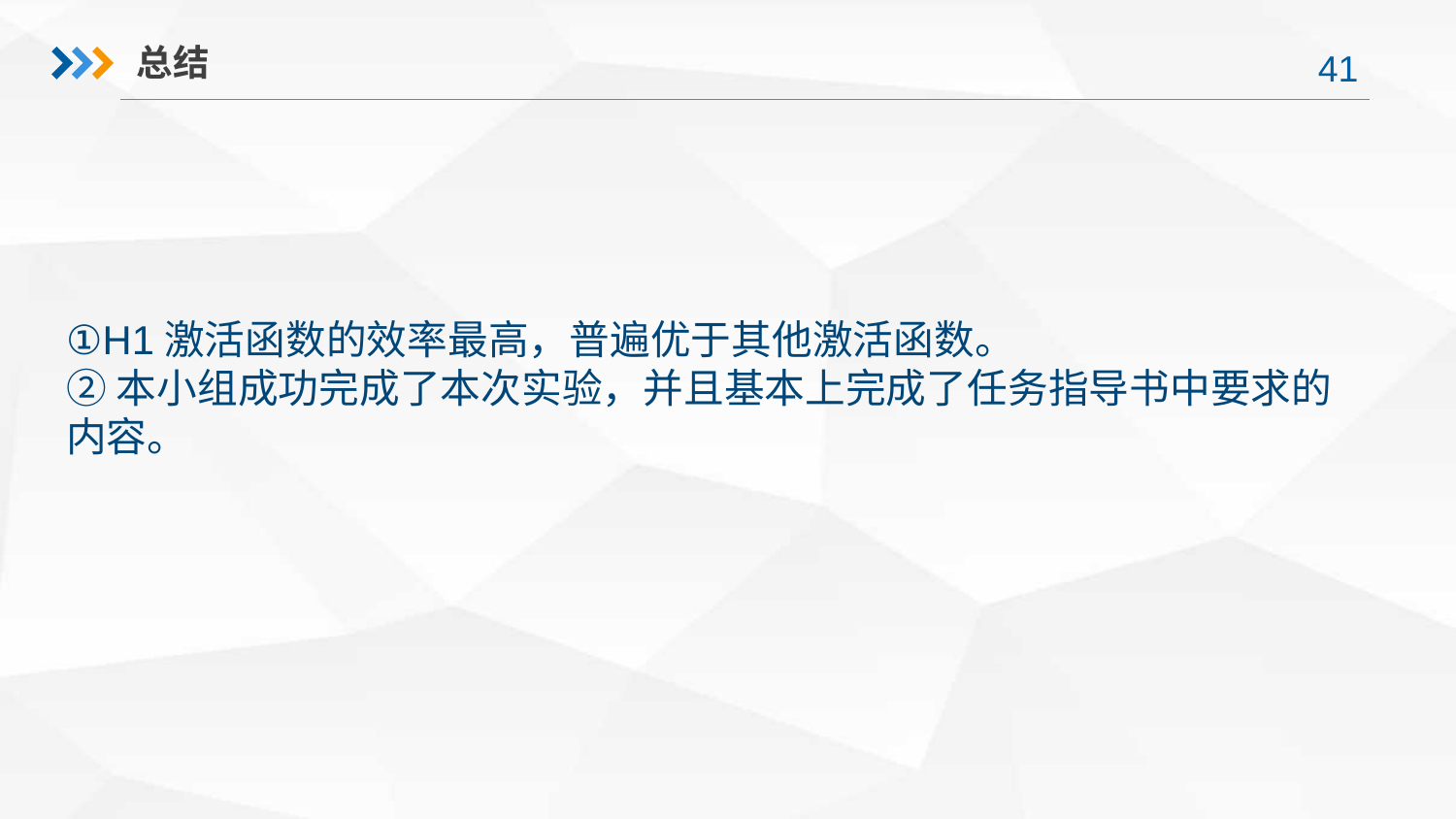

总结
①H1激活函数的效率最高，普遍优于其他激活函数。
②本小组成功完成了本次实验，并且基本上完成了任务指导书中要求的内容。